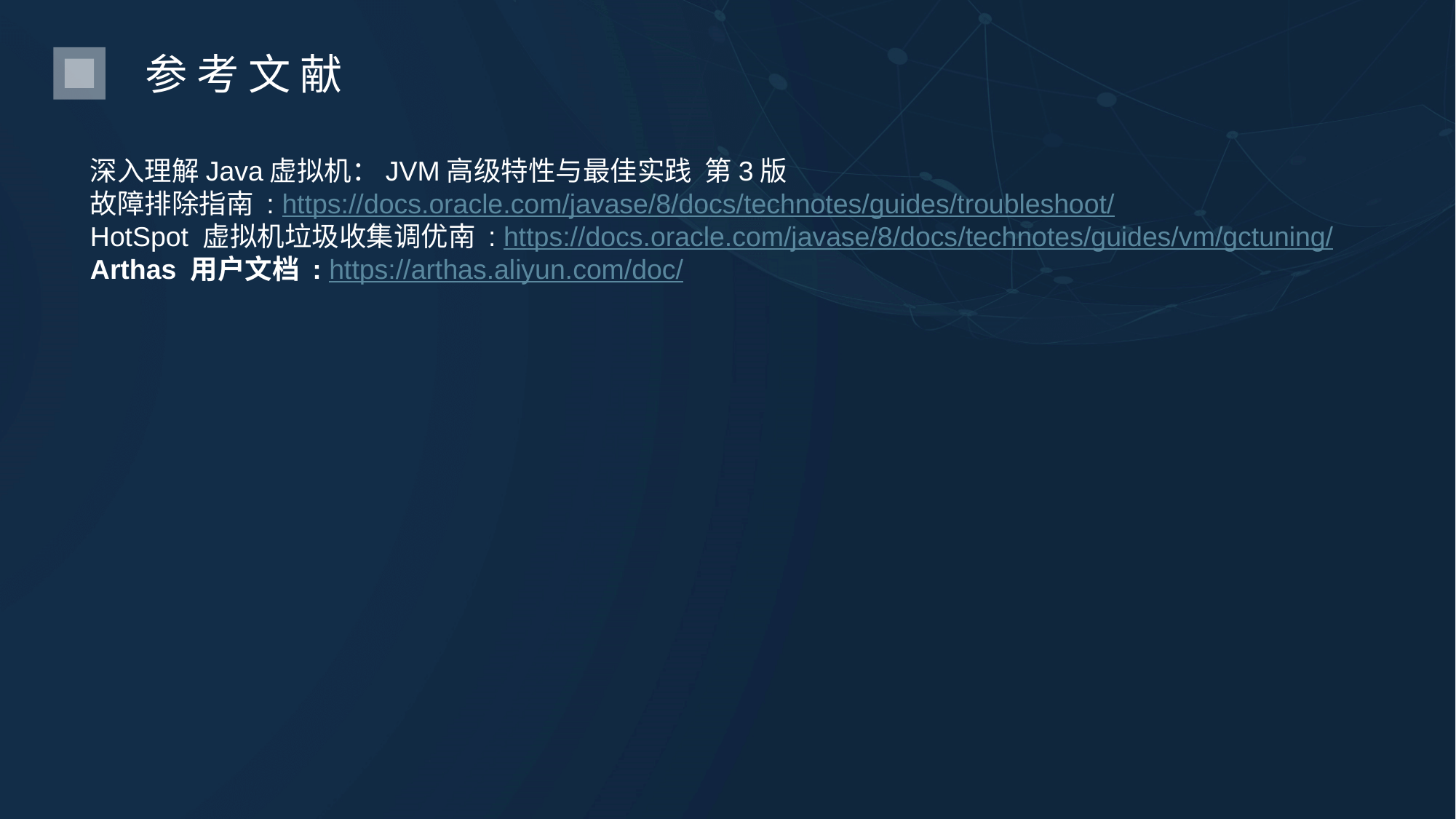

参考文献

深入理解Java虚拟机：JVM高级特性与最佳实践  第3版
故障排除指南 : https://docs.oracle.com/javase/8/docs/technotes/guides/troubleshoot/
HotSpot 虚拟机垃圾收集调优南 : https://docs.oracle.com/javase/8/docs/technotes/guides/vm/gctuning/
Arthas 用户文档 : https://arthas.aliyun.com/doc/